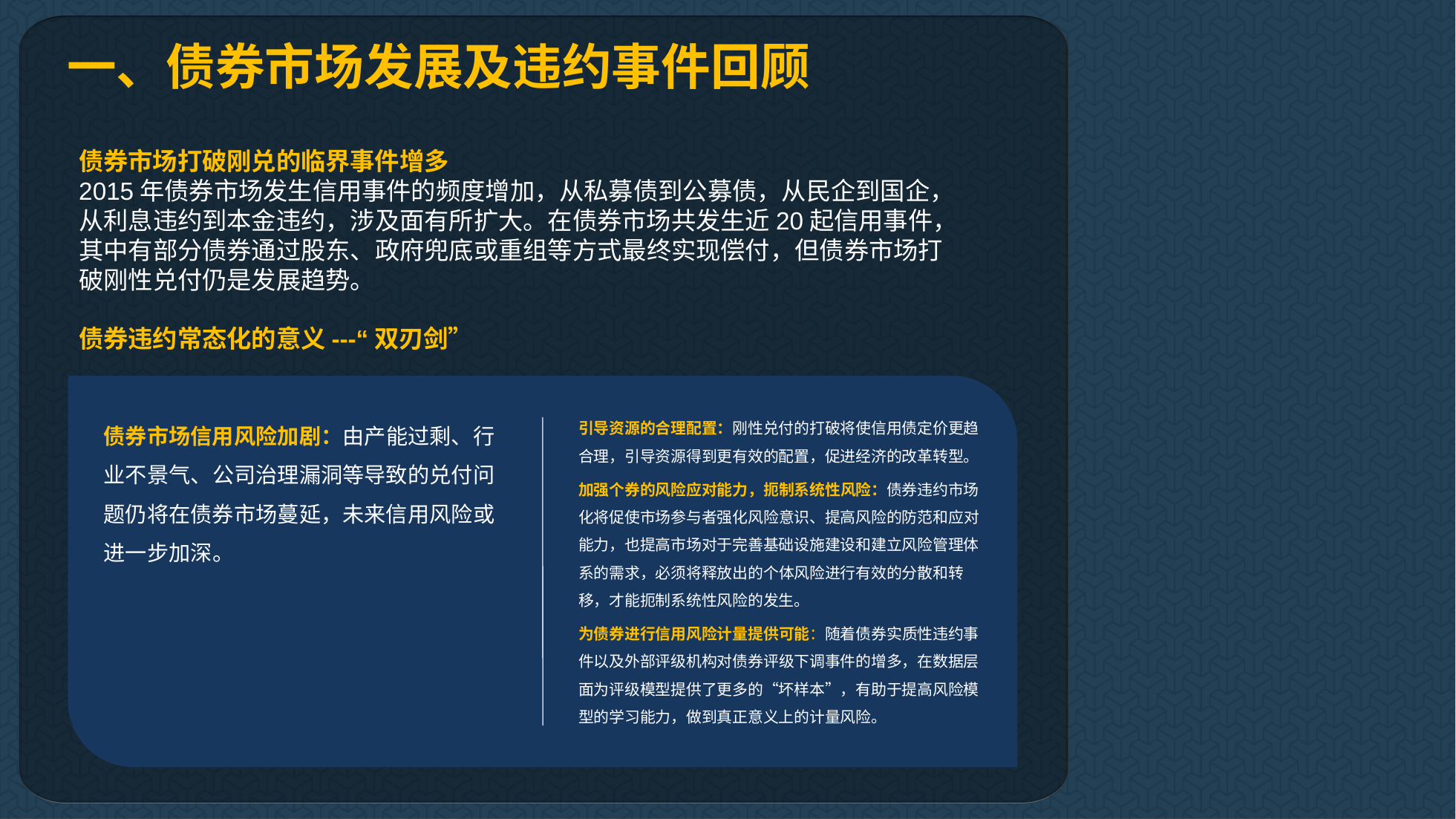

一、债券市场发展及违约事件回顾
债券市场打破刚兑的临界事件增多
2015年债券市场发生信用事件的频度增加，从私募债到公募债，从民企到国企，从利息违约到本金违约，涉及面有所扩大。在债券市场共发生近20起信用事件，其中有部分债券通过股东、政府兜底或重组等方式最终实现偿付，但债券市场打破刚性兑付仍是发展趋势。

债券违约常态化的意义---“双刃剑”

债券市场信用风险加剧：由产能过剩、行业不景气、公司治理漏洞等导致的兑付问题仍将在债券市场蔓延，未来信用风险或进一步加深。
引导资源的合理配置：刚性兑付的打破将使信用债定价更趋合理，引导资源得到更有效的配置，促进经济的改革转型。
加强个券的风险应对能力，扼制系统性风险：债券违约市场化将促使市场参与者强化风险意识、提高风险的防范和应对能力，也提高市场对于完善基础设施建设和建立风险管理体系的需求，必须将释放出的个体风险进行有效的分散和转移，才能扼制系统性风险的发生。
为债券进行信用风险计量提供可能：随着债券实质性违约事件以及外部评级机构对债券评级下调事件的增多，在数据层面为评级模型提供了更多的“坏样本”，有助于提高风险模型的学习能力，做到真正意义上的计量风险。